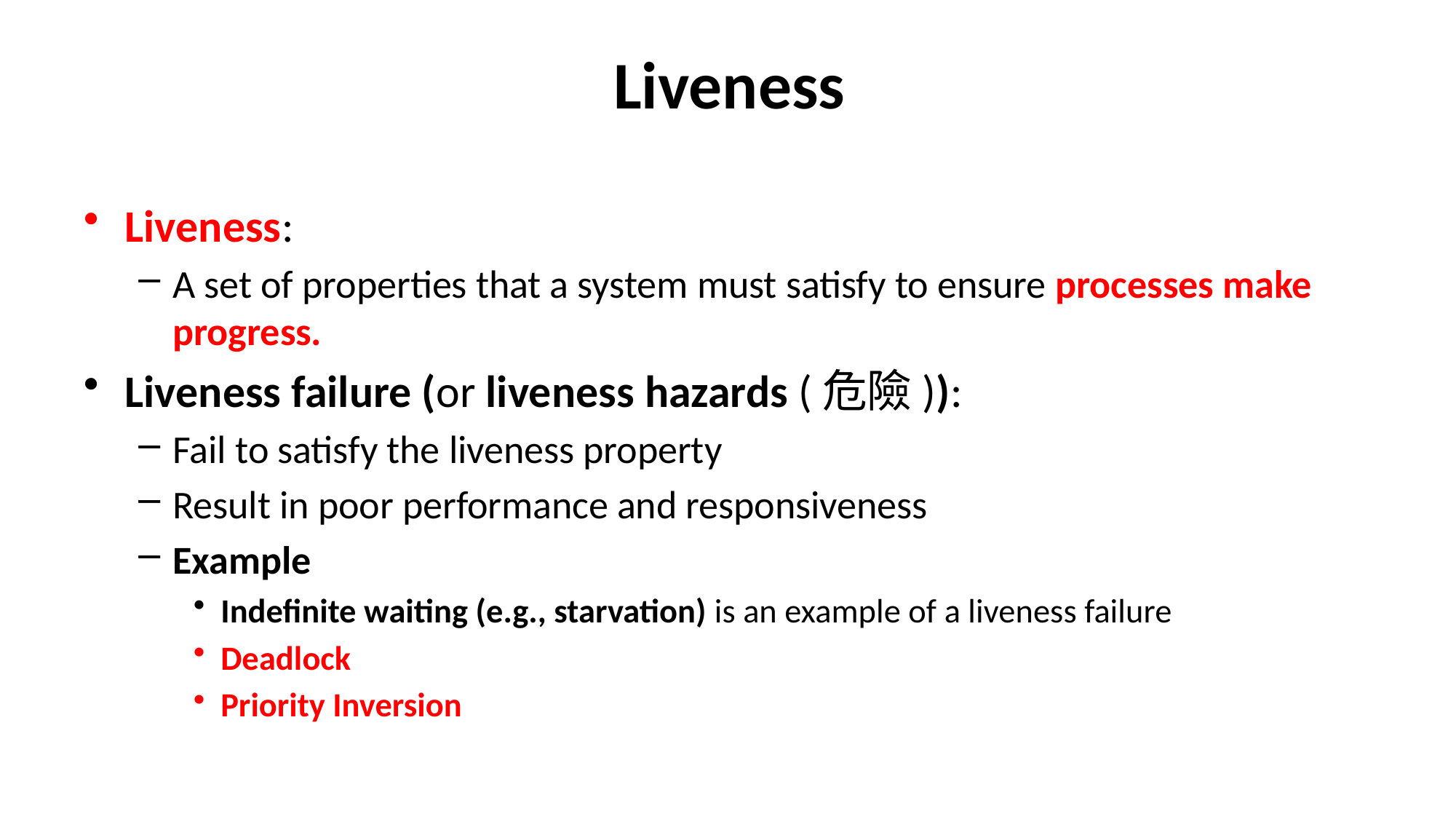

# Liveness
Liveness:
A set of properties that a system must satisfy to ensure processes make progress.
Liveness failure (or liveness hazards (危險)):
Fail to satisfy the liveness property
Result in poor performance and responsiveness
Example
Indefinite waiting (e.g., starvation) is an example of a liveness failure
Deadlock
Priority Inversion